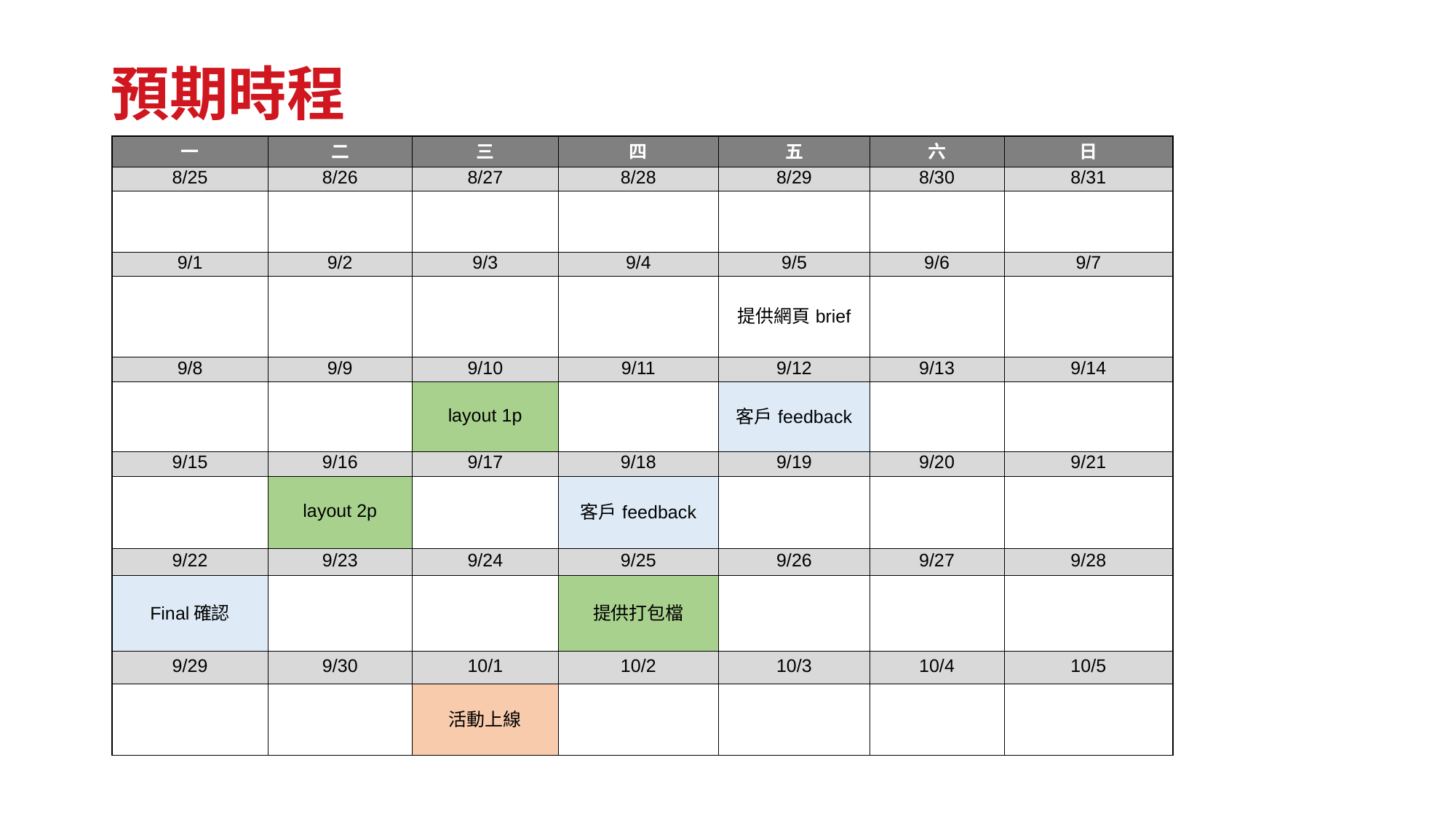

# 預期時程
| 一 | 二 | 三 | 四 | 五 | 六 | 日 |
| --- | --- | --- | --- | --- | --- | --- |
| 8/25 | 8/26 | 8/27 | 8/28 | 8/29 | 8/30 | 8/31 |
|  |  |  |  |  |  |  |
| 9/1 | 9/2 | 9/3 | 9/4 | 9/5 | 9/6 | 9/7 |
|  |  |  |  | 提供網頁brief |  |  |
| 9/8 | 9/9 | 9/10 | 9/11 | 9/12 | 9/13 | 9/14 |
|  |  | layout 1p |  | 客戶feedback |  |  |
| 9/15 | 9/16 | 9/17 | 9/18 | 9/19 | 9/20 | 9/21 |
|  | layout 2p |  | 客戶feedback |  |  |  |
| 9/22 | 9/23 | 9/24 | 9/25 | 9/26 | 9/27 | 9/28 |
| Final確認 |  |  | 提供打包檔 |  |  |  |
| 9/29 | 9/30 | 10/1 | 10/2 | 10/3 | 10/4 | 10/5 |
|  |  | 活動上線 |  |  |  |  |